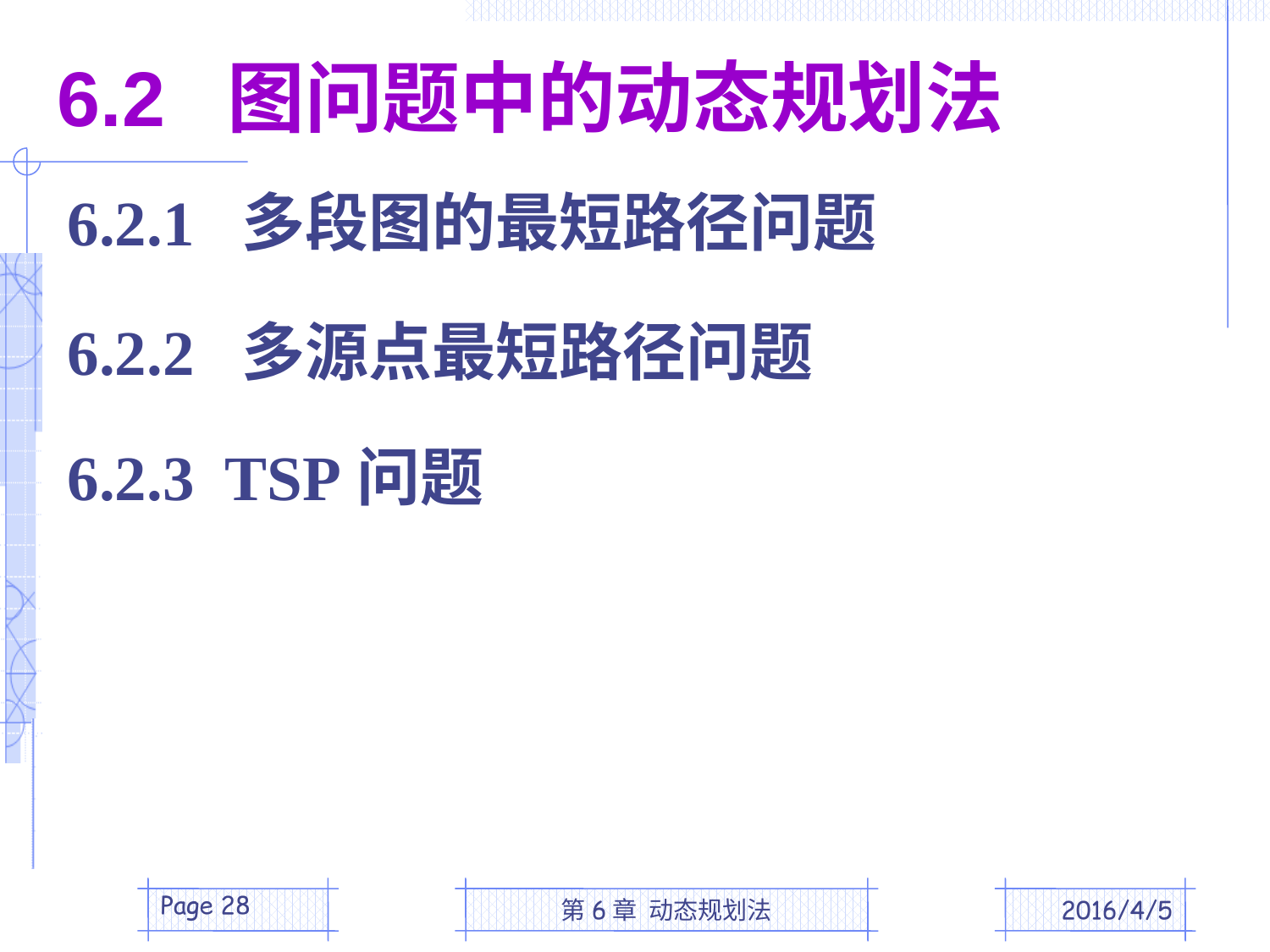

6.2  图问题中的动态规划法
6.2.1  多段图的最短路径问题
6.2.2  多源点最短路径问题
6.2.3  TSP问题
Page 28
第6章  动态规划法
2016/4/5